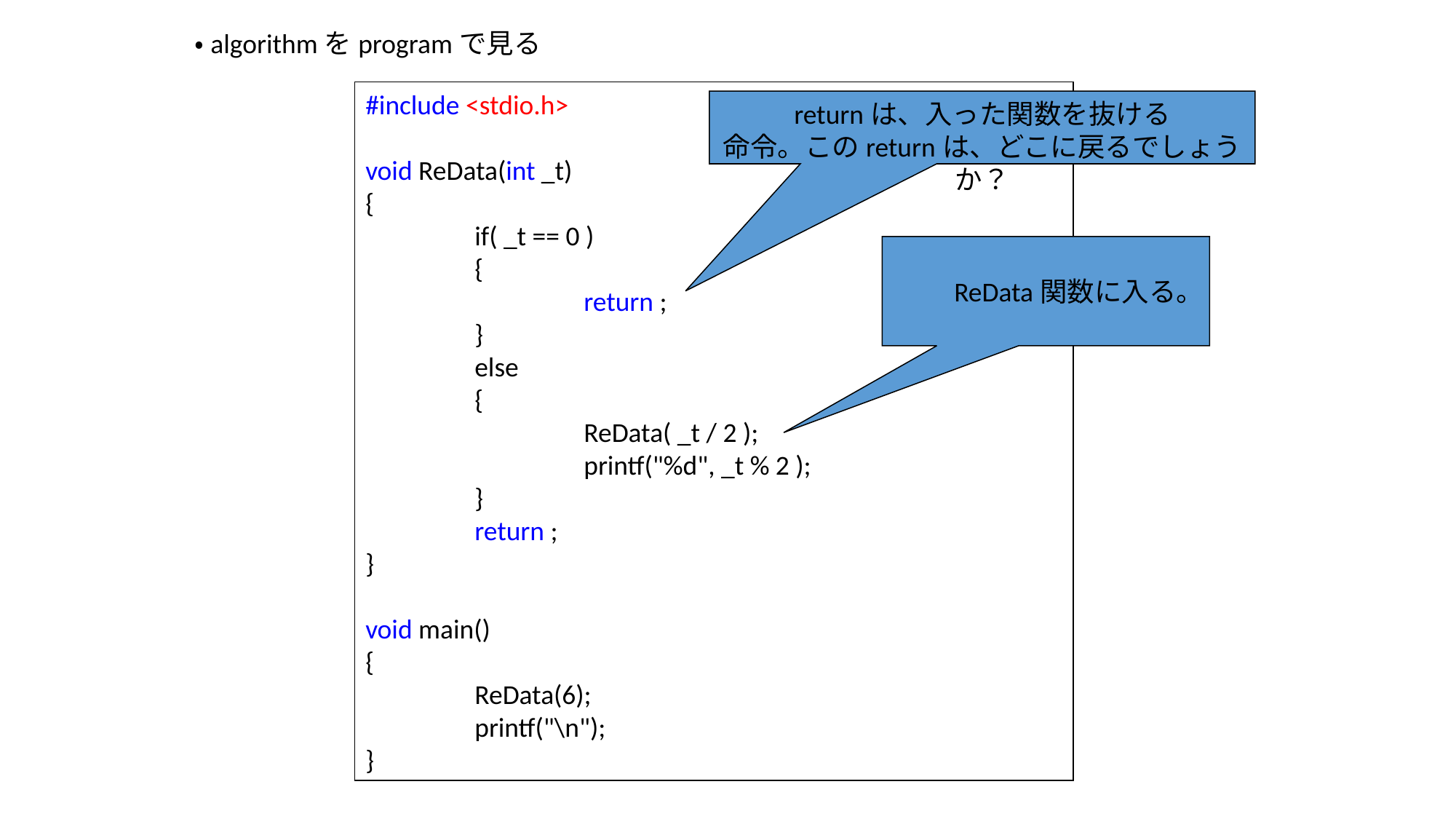

・algorithmをprogramで見る
#include <stdio.h>

void ReData(int _t)
{
	if( _t == 0 )
	{
		return ;
	}
	else
	{
		ReData( _t / 2 );
		printf("%d", _t % 2 );
	}
	return ;
}

void main()
{
    	ReData(6);
	printf("\n");
}
returnは、入った関数を抜ける
命令。このreturnは、どこに戻るでしょうか？

　　ReData関数に入る。